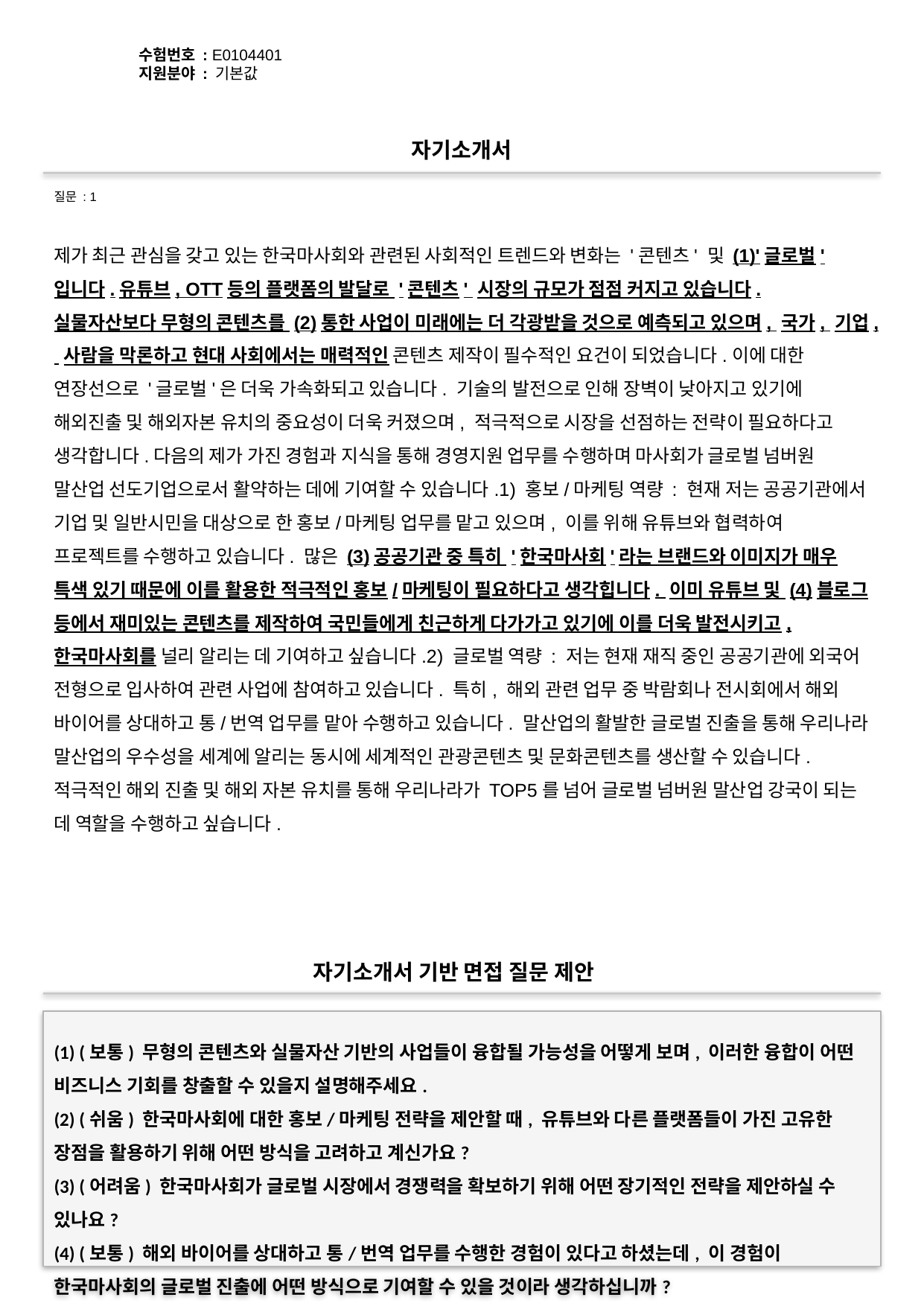

수험번호 : E0104401
지원분야 : 기본값
#

자기소개서

질문 : 1

제가 최근 관심을 갖고 있는 한국마사회와 관련된 사회적인 트렌드와 변화는 '콘텐츠' 및 (1)'글로벌'입니다.유튜브, OTT등의 플랫폼의 발달로 '콘텐츠' 시장의 규모가 점점 커지고 있습니다. 실물자산보다 무형의 콘텐츠를 (2)통한 사업이 미래에는 더 각광받을 것으로 예측되고 있으며, 국가, 기업, 사람을 막론하고 현대 사회에서는 매력적인 콘텐츠 제작이 필수적인 요건이 되었습니다.이에 대한 연장선으로 '글로벌'은 더욱 가속화되고 있습니다. 기술의 발전으로 인해 장벽이 낮아지고 있기에 해외진출 및 해외자본 유치의 중요성이 더욱 커졌으며, 적극적으로 시장을 선점하는 전략이 필요하다고 생각합니다.다음의 제가 가진 경험과 지식을 통해 경영지원 업무를 수행하며 마사회가 글로벌 넘버원 말산업 선도기업으로서 활약하는 데에 기여할 수 있습니다.1) 홍보/마케팅 역량 : 현재 저는 공공기관에서 기업 및 일반시민을 대상으로 한 홍보/마케팅 업무를 맡고 있으며, 이를 위해 유튜브와 협력하여 프로젝트를 수행하고 있습니다. 많은 (3)공공기관 중 특히 '한국마사회'라는 브랜드와 이미지가 매우 특색 있기 때문에 이를 활용한 적극적인 홍보/마케팅이 필요하다고 생각힙니다. 이미 유튜브 및 (4)블로그 등에서 재미있는 콘텐츠를 제작하여 국민들에게 친근하게 다가가고 있기에 이를 더욱 발전시키고, 한국마사회를 널리 알리는 데 기여하고 싶습니다.2) 글로벌 역량 : 저는 현재 재직 중인 공공기관에 외국어 전형으로 입사하여 관련 사업에 참여하고 있습니다. 특히, 해외 관련 업무 중 박람회나 전시회에서 해외 바이어를 상대하고 통/번역 업무를 맡아 수행하고 있습니다. 말산업의 활발한 글로벌 진출을 통해 우리나라 말산업의 우수성을 세계에 알리는 동시에 세계적인 관광콘텐츠 및 문화콘텐츠를 생산할 수 있습니다. 적극적인 해외 진출 및 해외 자본 유치를 통해 우리나라가 TOP5를 넘어 글로벌 넘버원 말산업 강국이 되는 데 역할을 수행하고 싶습니다.

자기소개서 기반 면접 질문 제안

(1) (보통) 무형의 콘텐츠와 실물자산 기반의 사업들이 융합될 가능성을 어떻게 보며, 이러한 융합이 어떤 비즈니스 기회를 창출할 수 있을지 설명해주세요.
(2) (쉬움) 한국마사회에 대한 홍보/마케팅 전략을 제안할 때, 유튜브와 다른 플랫폼들이 가진 고유한 장점을 활용하기 위해 어떤 방식을 고려하고 계신가요?
(3) (어려움) 한국마사회가 글로벌 시장에서 경쟁력을 확보하기 위해 어떤 장기적인 전략을 제안하실 수 있나요?
(4) (보통) 해외 바이어를 상대하고 통/번역 업무를 수행한 경험이 있다고 하셨는데, 이 경험이 한국마사회의 글로벌 진출에 어떤 방식으로 기여할 수 있을 것이라 생각하십니까?